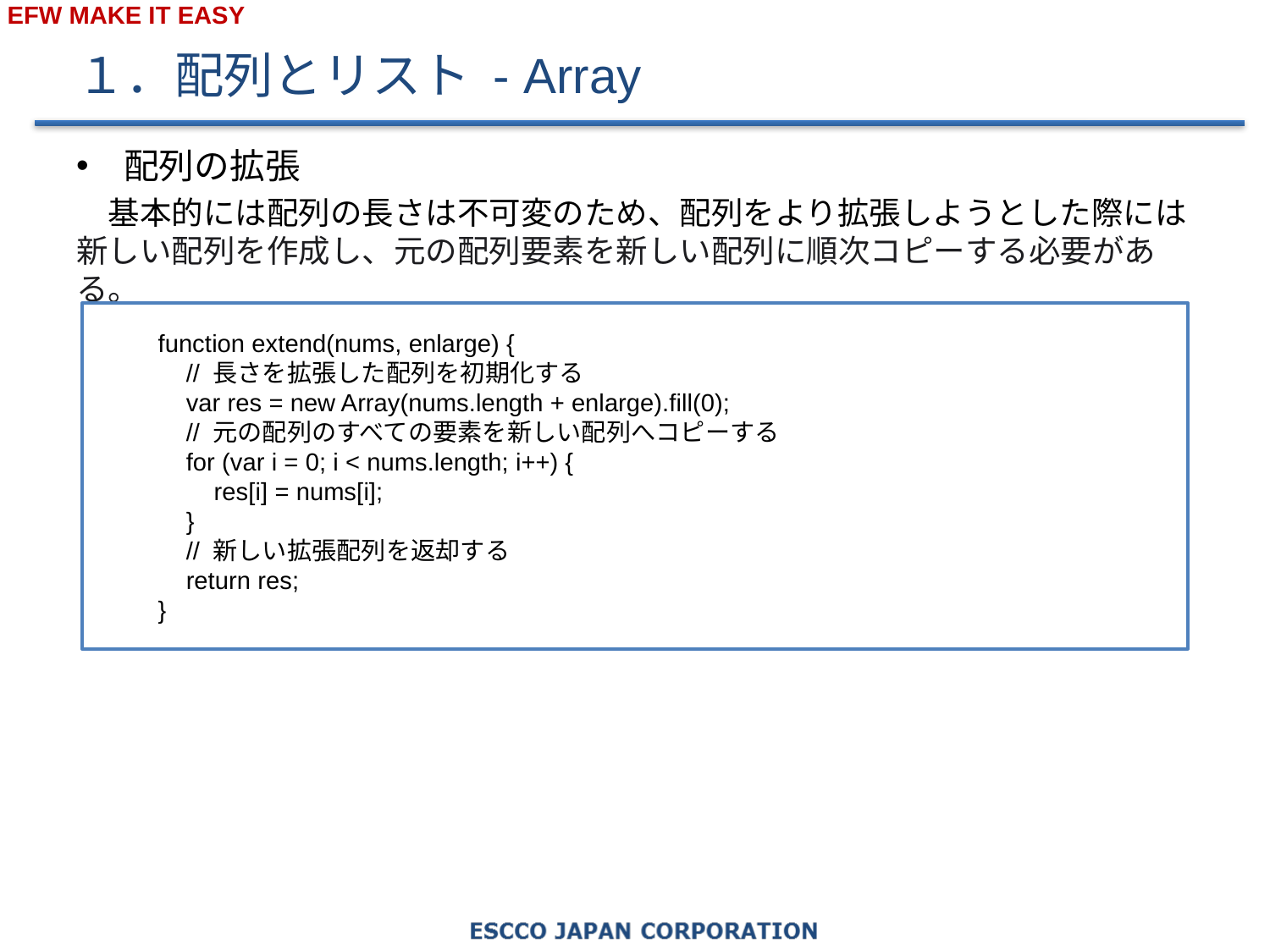

# １．配列とリスト - Array
配列の拡張
　基本的には配列の長さは不可変のため、配列をより拡張しようとした際には新しい配列を作成し、元の配列要素を新しい配列に順次コピーする必要がある。
function extend(nums, enlarge) {
    // 長さを拡張した配列を初期化する
    var res = new Array(nums.length + enlarge).fill(0);
    // 元の配列のすべての要素を新しい配列へコピーする
    for (var i = 0; i < nums.length; i++) {
        res[i] = nums[i];
    }
    // 新しい拡張配列を返却する
    return res;
}